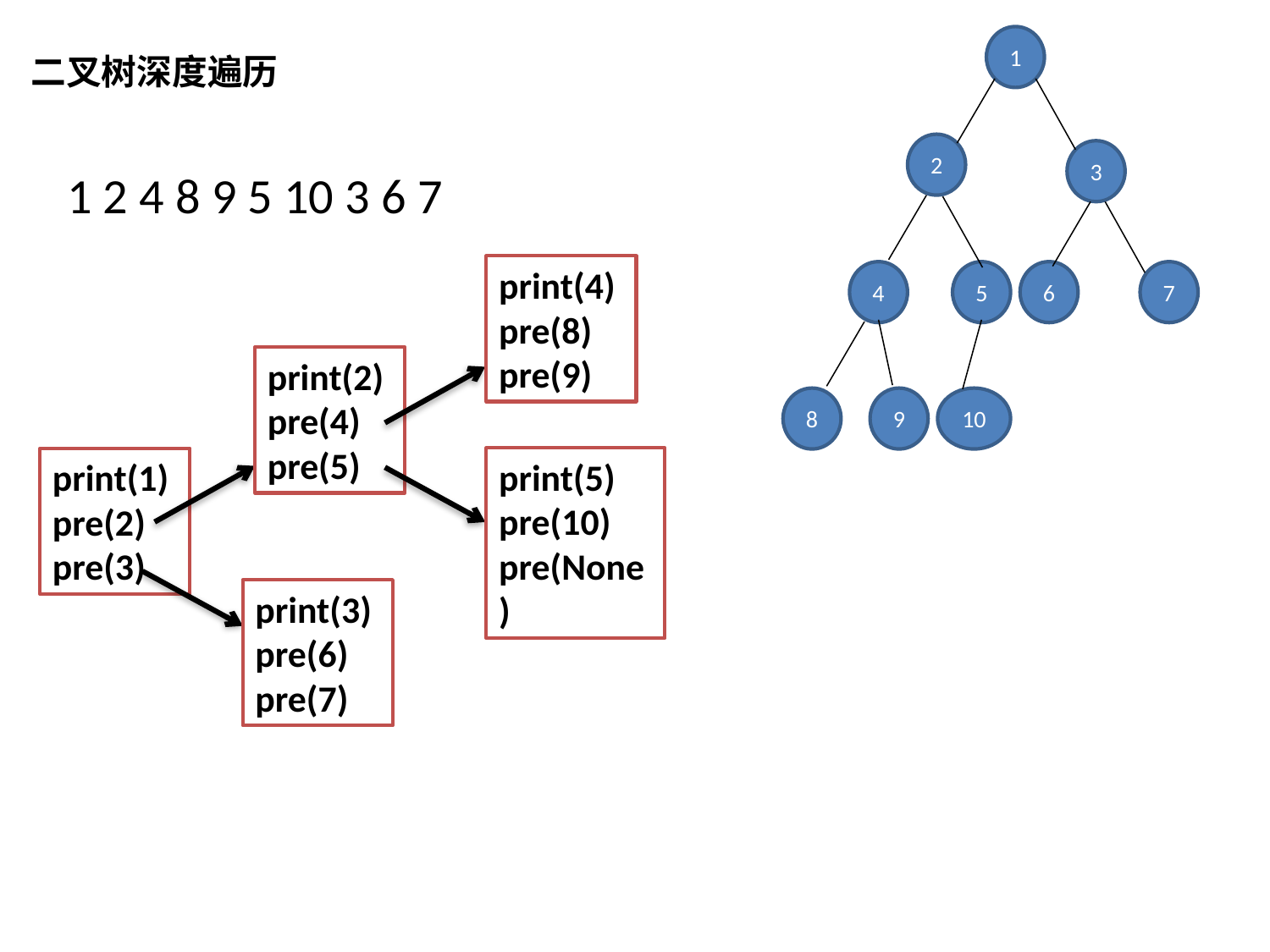

1
二叉树深度遍历
2
3
1 2 4 8 9 5 10 3 6 7
print(4)
pre(8)
pre(9)
4
5
6
7
print(2)
pre(4)
pre(5)
8
9
10
print(5)
pre(10)
pre(None)
print(1)
pre(2)
pre(3)
print(3)
pre(6)
pre(7)